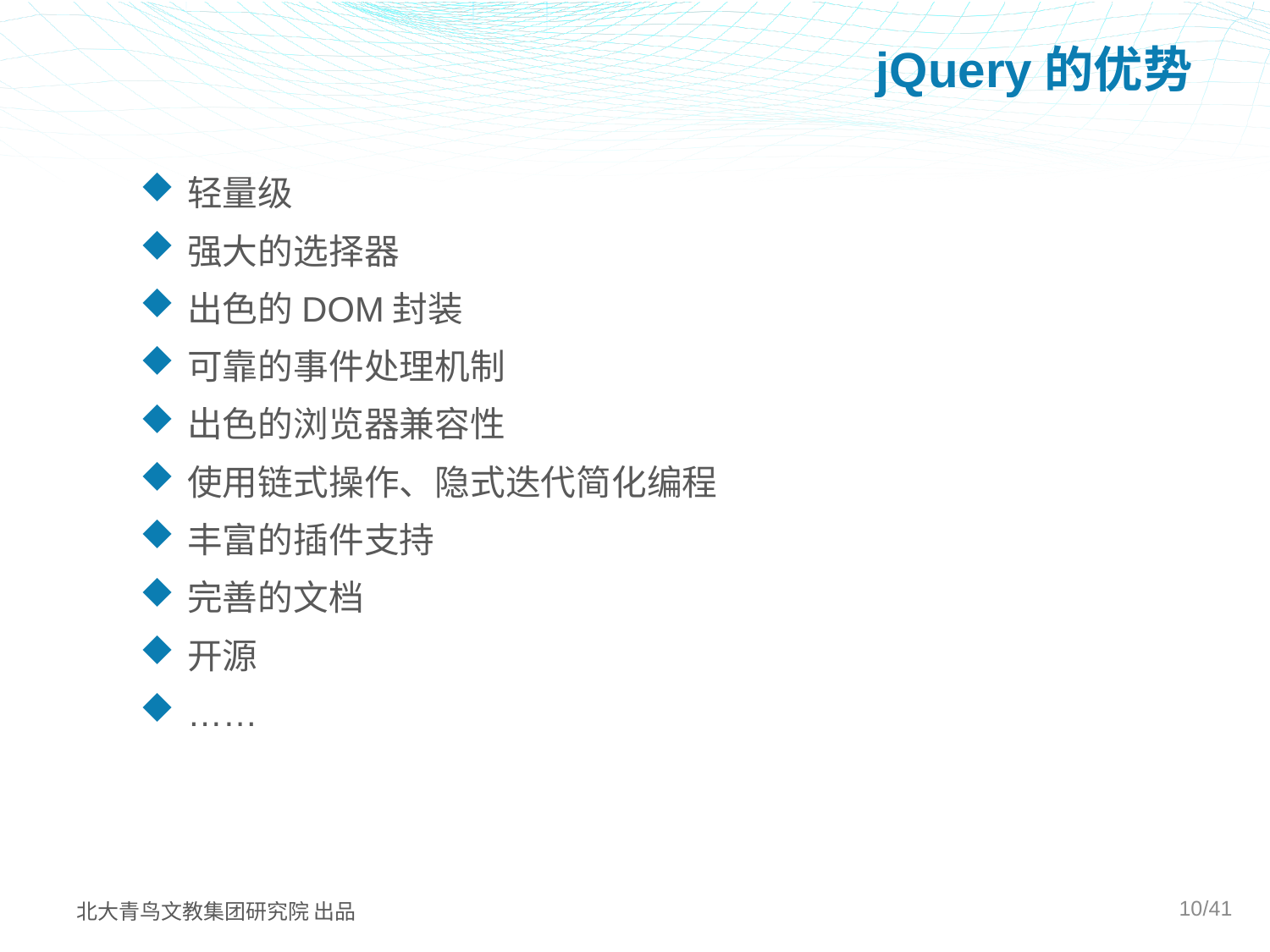

# jQuery的优势
轻量级
强大的选择器
出色的DOM封装
可靠的事件处理机制
出色的浏览器兼容性
使用链式操作、隐式迭代简化编程
丰富的插件支持
完善的文档
开源
……
10/41